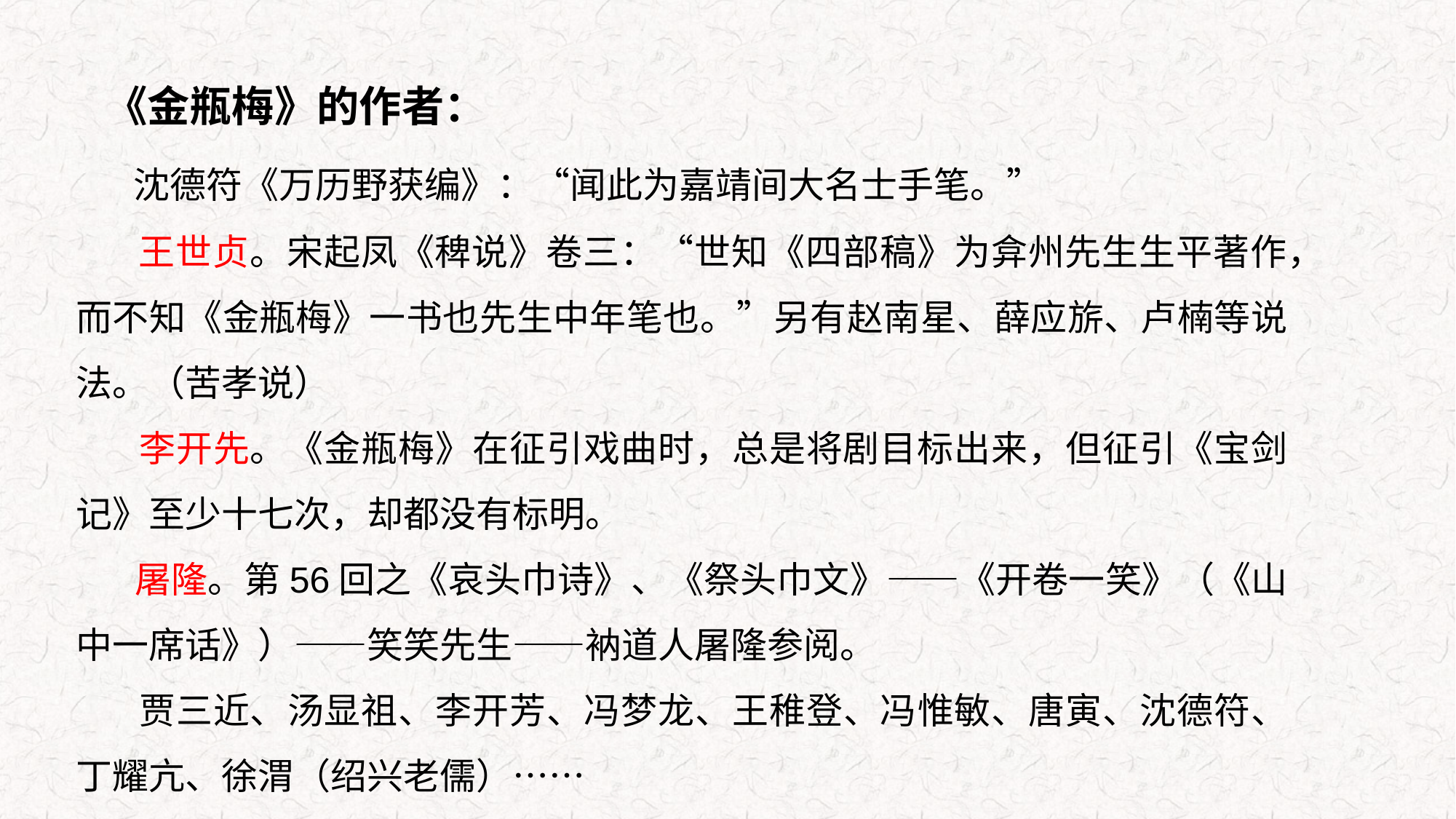

《金瓶梅》的作者：
     沈德符《万历野获编》：“闻此为嘉靖间大名士手笔。”
      王世贞。宋起凤《稗说》卷三：“世知《四部稿》为弇州先生生平著作，而不知《金瓶梅》一书也先生中年笔也。”另有赵南星、薛应旂、卢楠等说法。（苦孝说）
      李开先。《金瓶梅》在征引戏曲时，总是将剧目标出来，但征引《宝剑记》至少十七次，却都没有标明。
      屠隆。第56回之《哀头巾诗》、《祭头巾文》——《开卷一笑》（《山中一席话》）——笑笑先生——衲道人屠隆参阅。
      贾三近、汤显祖、李开芳、冯梦龙、王稚登、冯惟敏、唐寅、沈德符、丁耀亢、徐渭（绍兴老儒）……